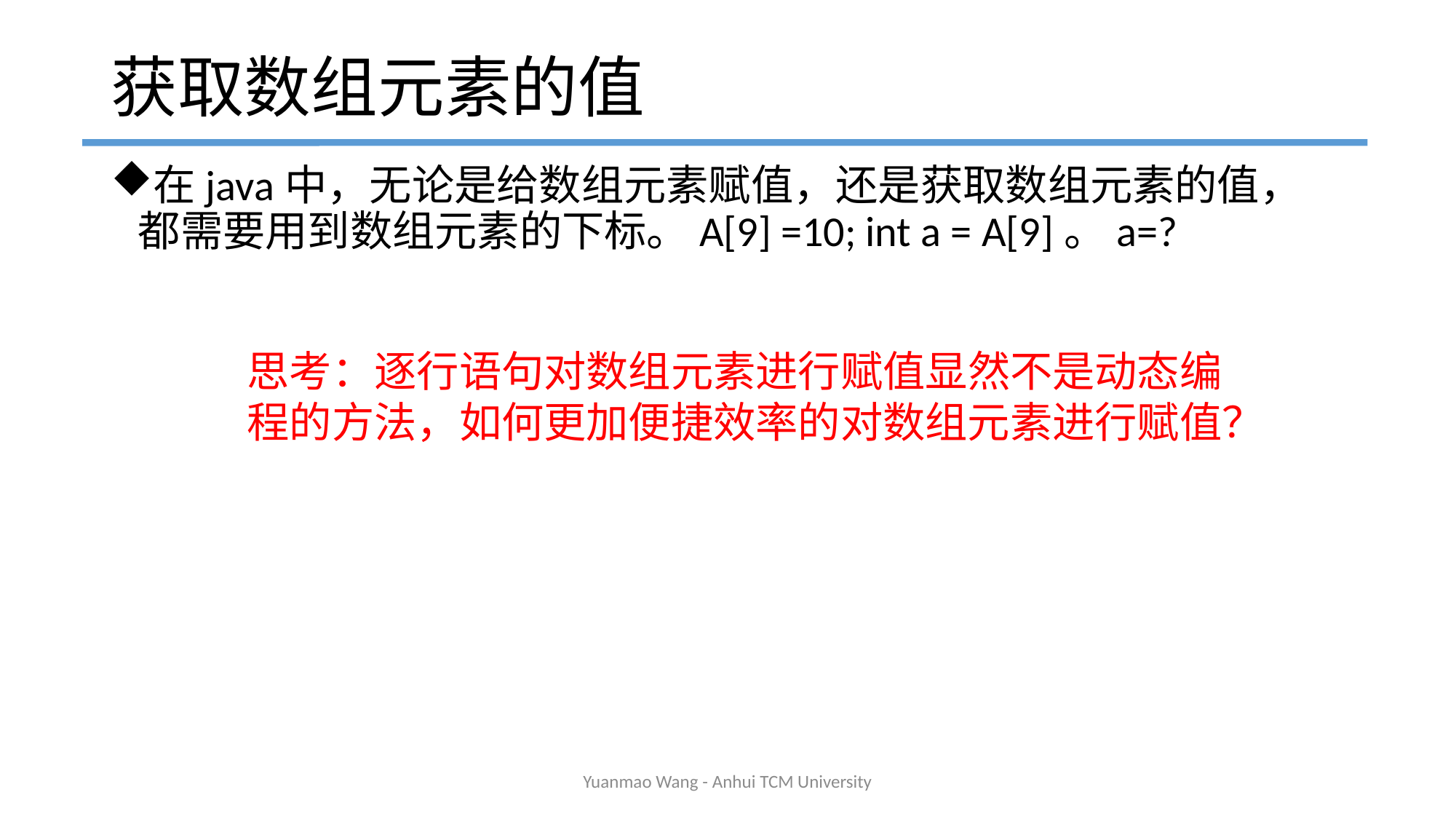

# 获取数组元素的值
在java中，无论是给数组元素赋值，还是获取数组元素的值，都需要用到数组元素的下标。A[9] =10; int a = A[9]。a=?
思考：逐行语句对数组元素进行赋值显然不是动态编程的方法，如何更加便捷效率的对数组元素进行赋值？
Yuanmao Wang - Anhui TCM University